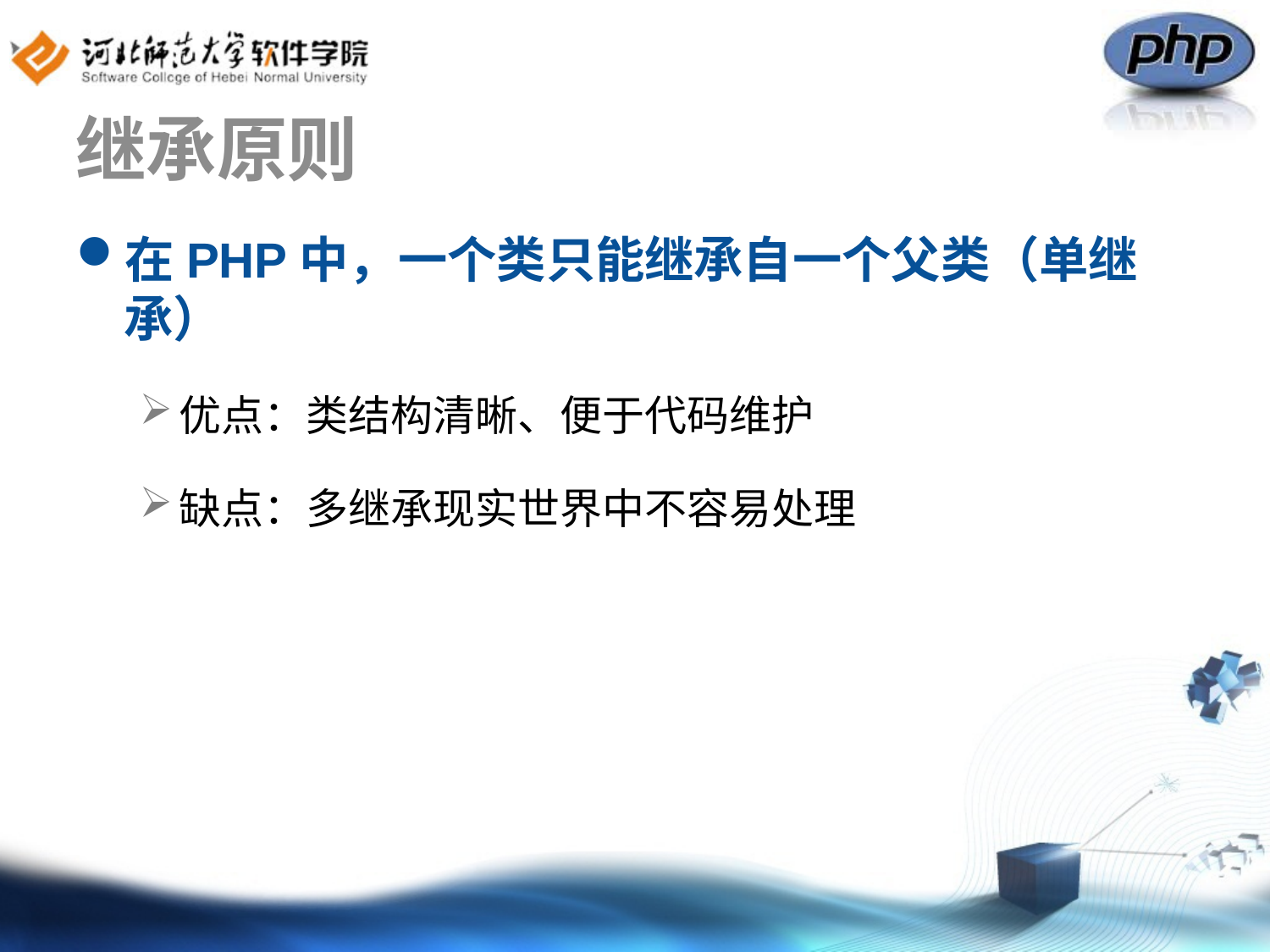

# 继承原则
在PHP中，一个类只能继承自一个父类（单继承）
优点：类结构清晰、便于代码维护
缺点：多继承现实世界中不容易处理